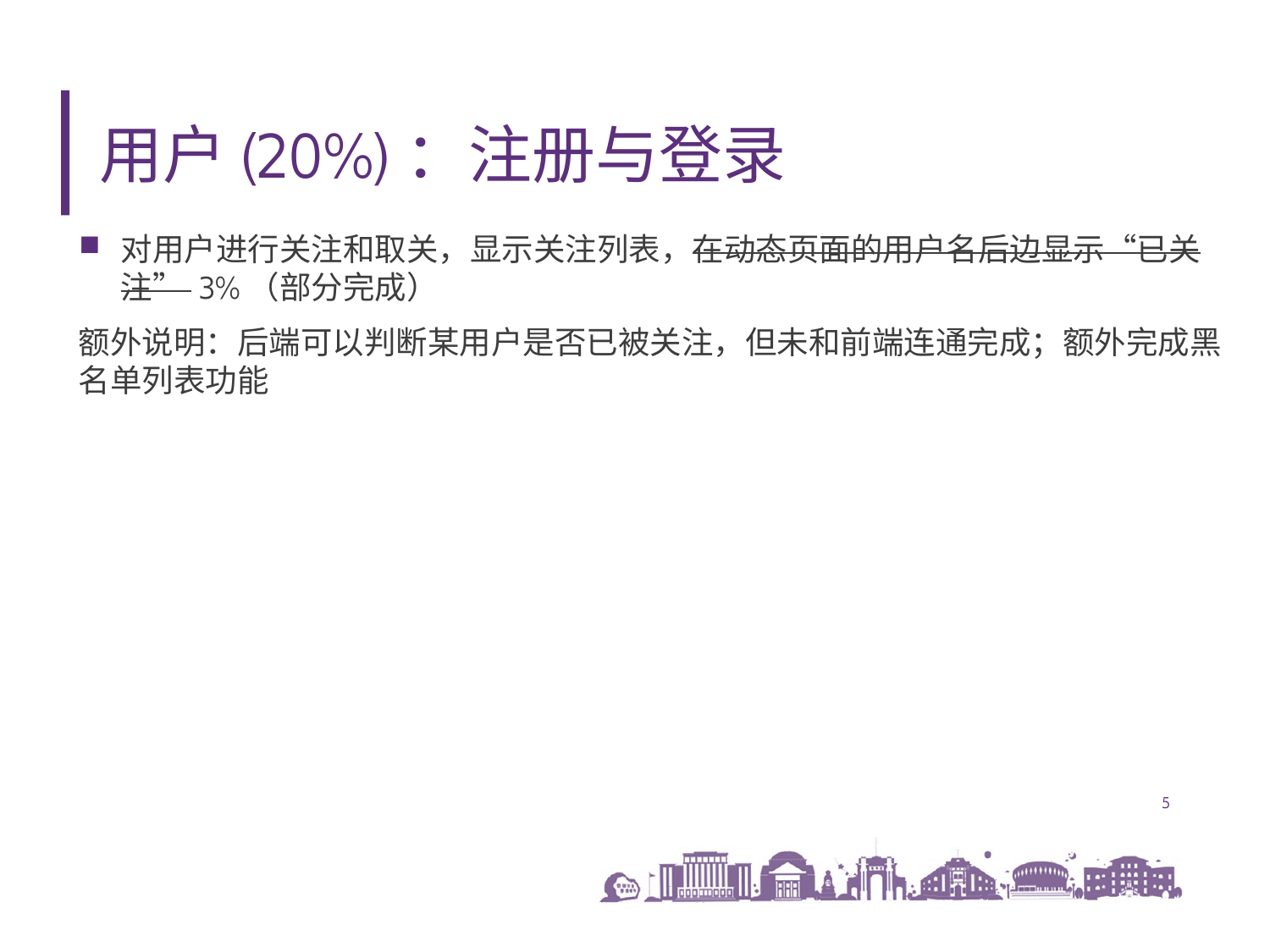

# 用户(20%)：注册与登录
对用户进行关注和取关，显示关注列表，在动态页面的用户名后边显示“已关注” 3%（部分完成）
额外说明：后端可以判断某用户是否已被关注，但未和前端连通完成；额外完成黑名单列表功能

5